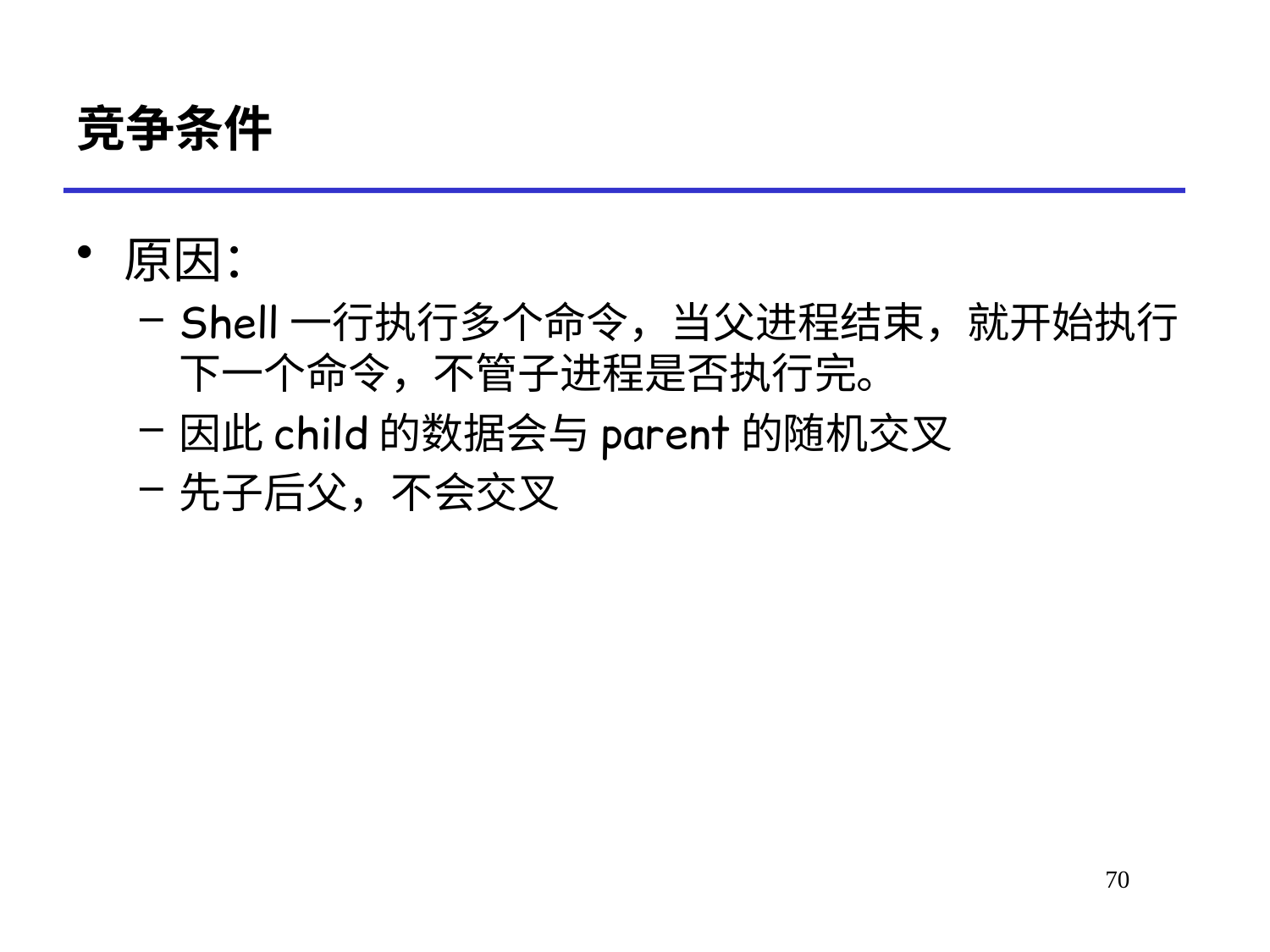

# 竞争条件
原因：
Shell一行执行多个命令，当父进程结束，就开始执行下一个命令，不管子进程是否执行完。
因此child的数据会与parent的随机交叉
先子后父，不会交叉
70